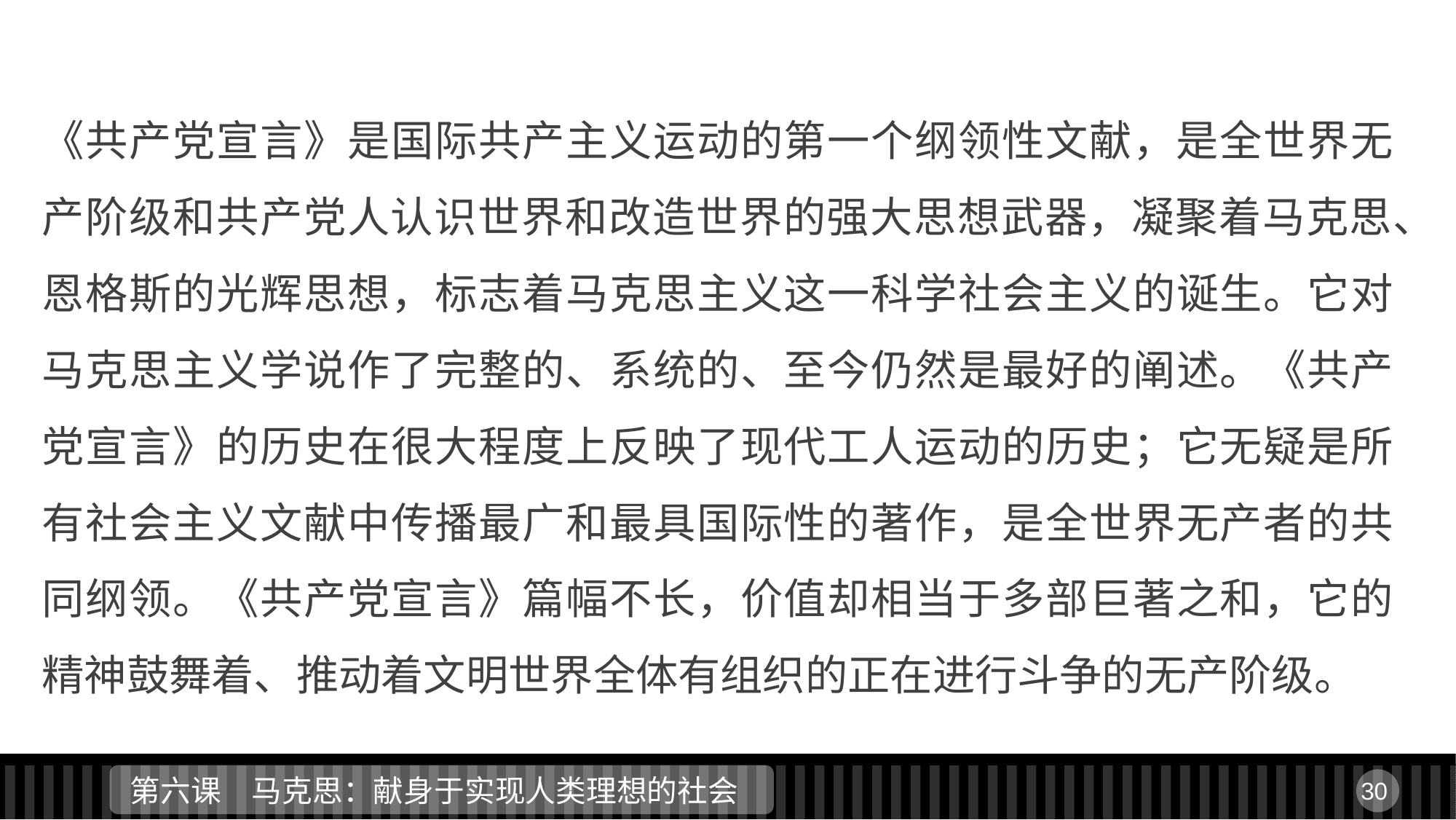

《共产党宣言》是国际共产主义运动的第一个纲领性文献，是全世界无产阶级和共产党人认识世界和改造世界的强大思想武器，凝聚着马克思、恩格斯的光辉思想，标志着马克思主义这一科学社会主义的诞生。它对马克思主义学说作了完整的、系统的、至今仍然是最好的阐述。《共产党宣言》的历史在很大程度上反映了现代工人运动的历史；它无疑是所有社会主义文献中传播最广和最具国际性的著作，是全世界无产者的共同纲领。《共产党宣言》篇幅不长，价值却相当于多部巨著之和，它的精神鼓舞着、推动着文明世界全体有组织的正在进行斗争的无产阶级。